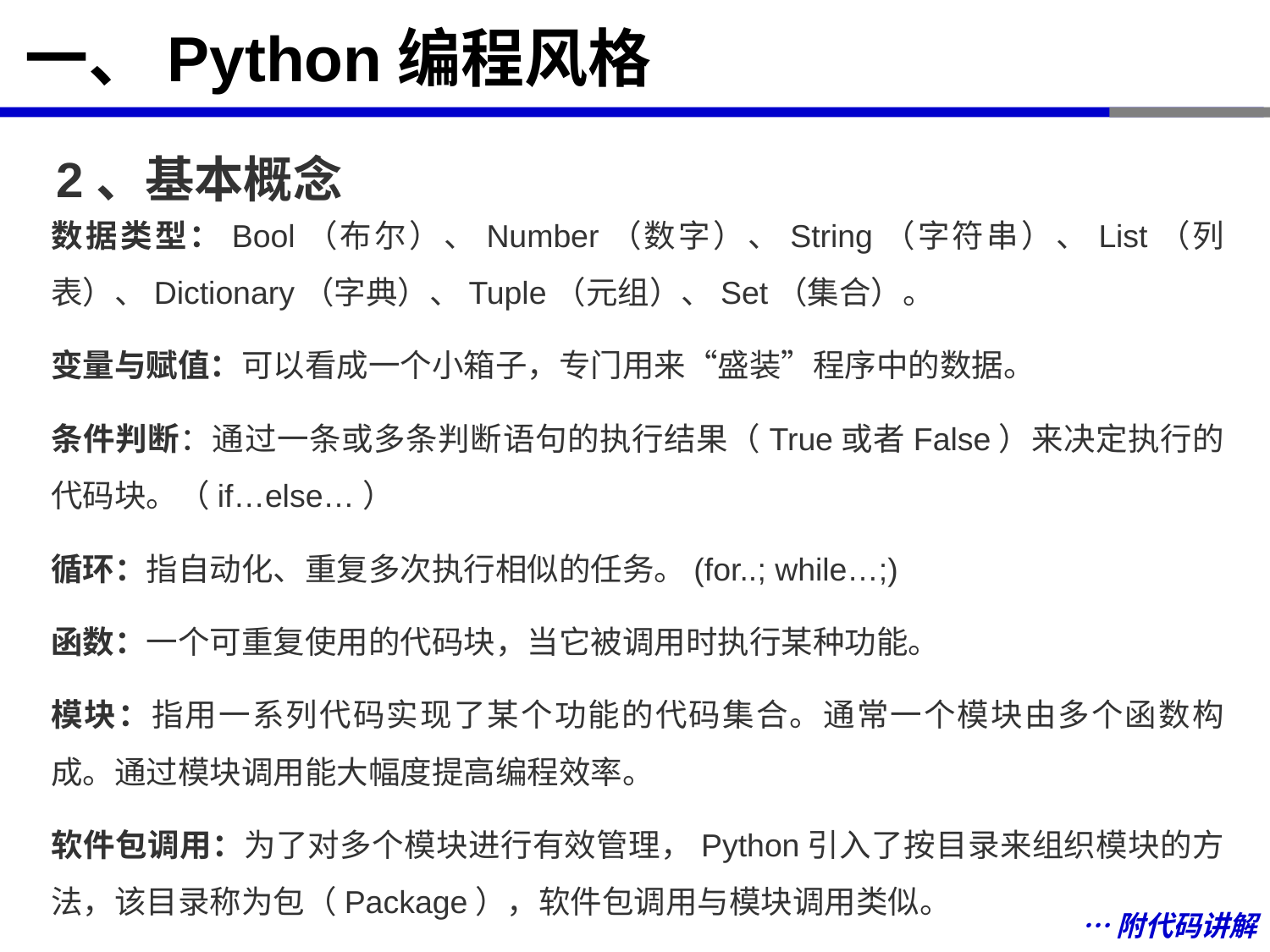

# 一、Python编程风格
2、基本概念
数据类型：Bool（布尔）、Number（数字）、String（字符串）、List（列表）、Dictionary（字典）、Tuple（元组）、Set（集合）。
变量与赋值：可以看成一个小箱子，专门用来“盛装”程序中的数据。
条件判断：通过一条或多条判断语句的执行结果（True或者False）来决定执行的代码块。（if…else…）
循环：指自动化、重复多次执行相似的任务。(for..; while…;)
函数：一个可重复使用的代码块，当它被调用时执行某种功能。
模块：指用一系列代码实现了某个功能的代码集合。通常一个模块由多个函数构成。通过模块调用能大幅度提高编程效率。
软件包调用：为了对多个模块进行有效管理，Python引入了按目录来组织模块的方法，该目录称为包（Package），软件包调用与模块调用类似。
…附代码讲解